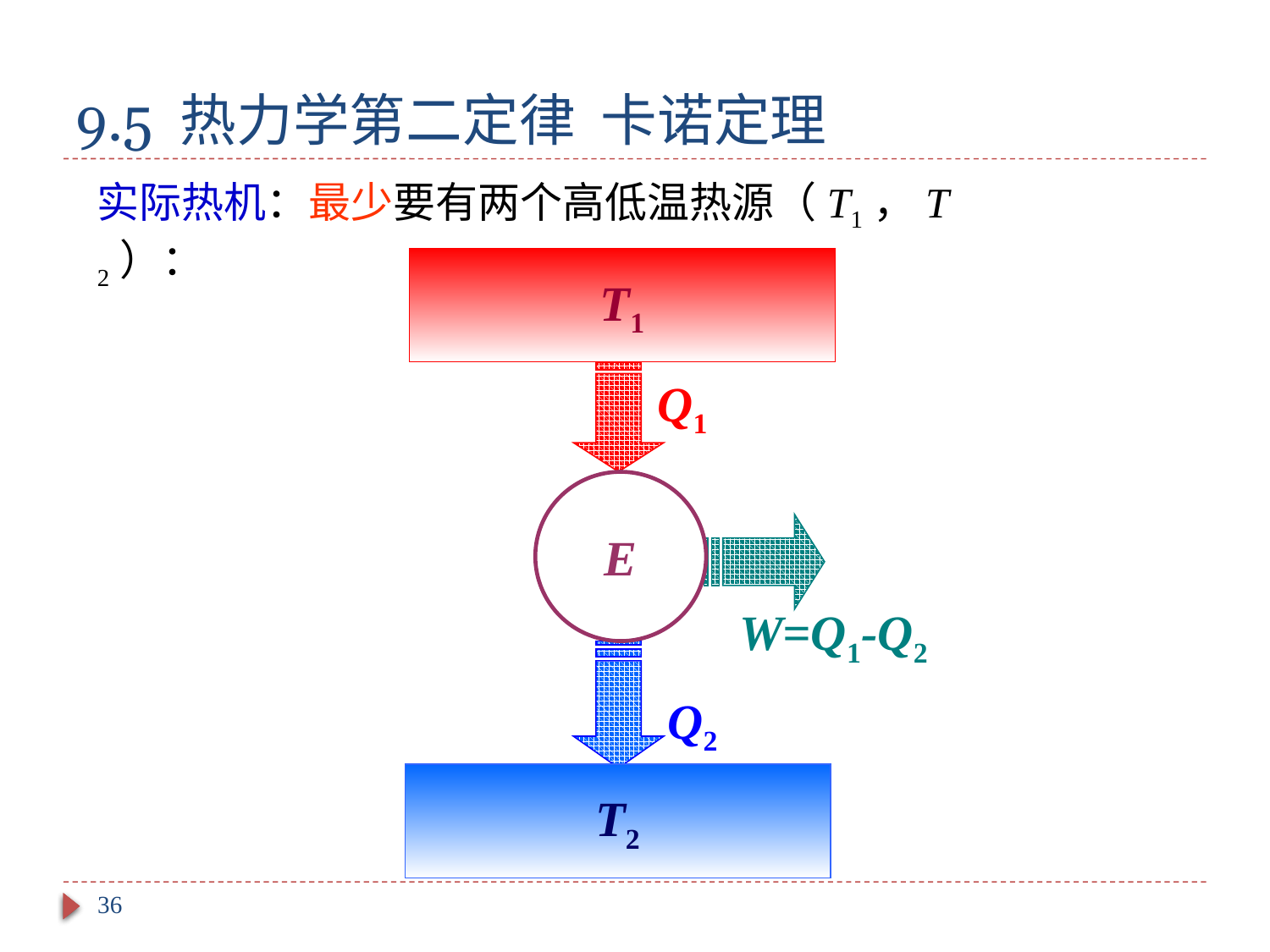

# 9.5 热力学第二定律  卡诺定理
实际热机：最少要有两个高低温热源（T1，T2）：
T1
T2

Q1

W=Q1-Q2

Q2
E
36